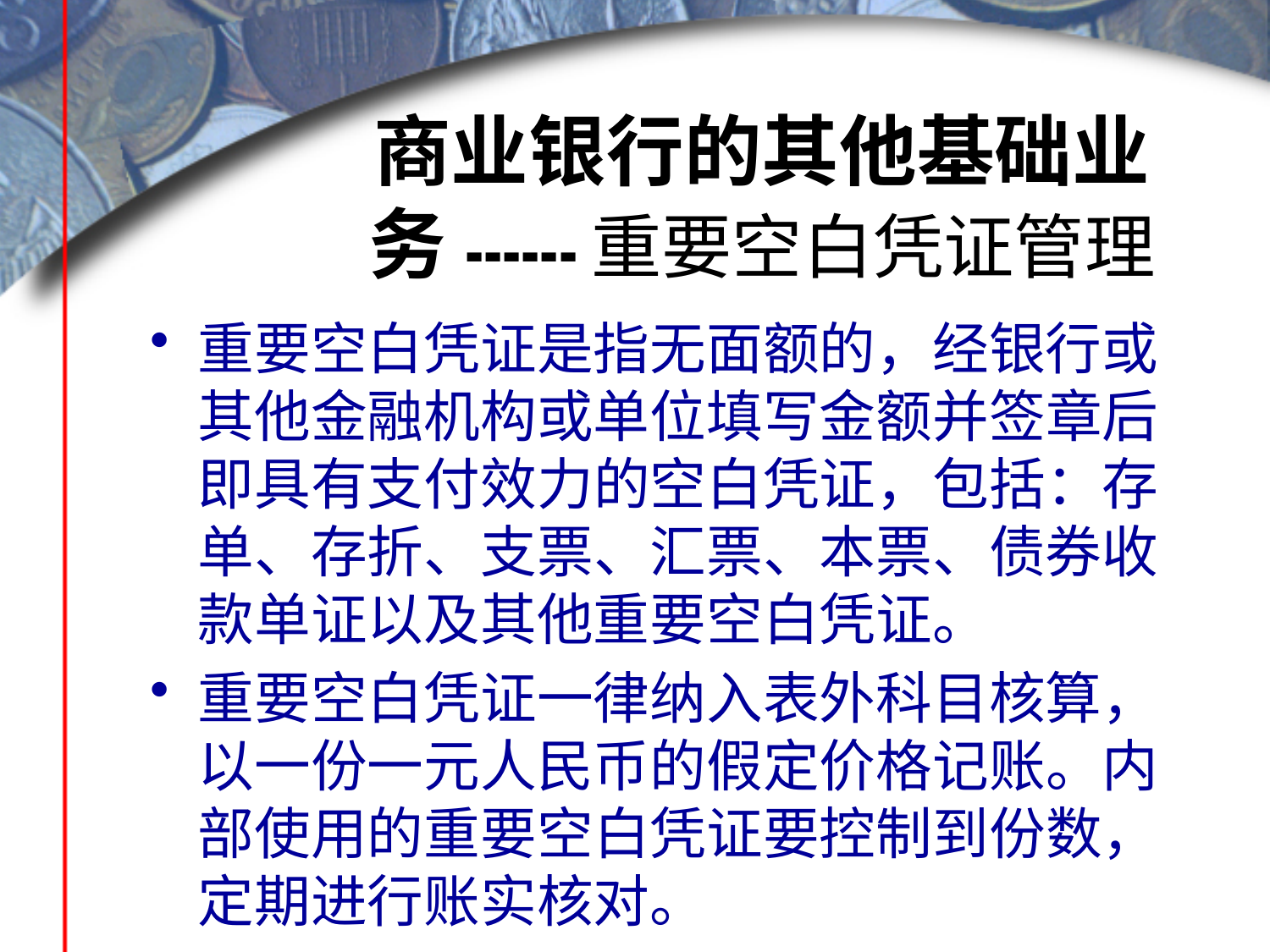

# 商业银行的其他基础业务------重要空白凭证管理
重要空白凭证是指无面额的，经银行或其他金融机构或单位填写金额并签章后即具有支付效力的空白凭证，包括：存单、存折、支票、汇票、本票、债券收款单证以及其他重要空白凭证。
重要空白凭证一律纳入表外科目核算，以一份一元人民币的假定价格记账。内部使用的重要空白凭证要控制到份数，定期进行账实核对。